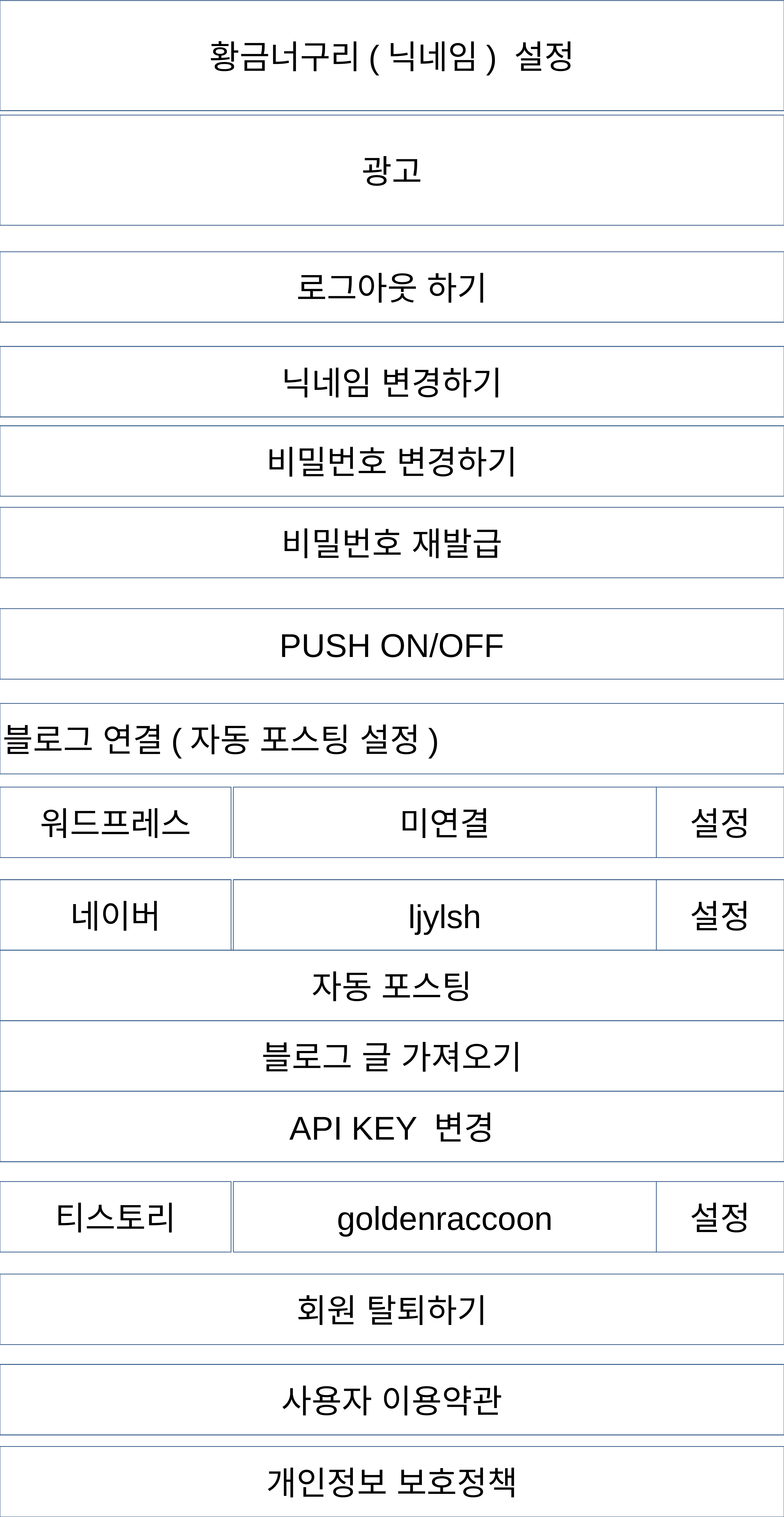

황금너구리(닉네임) 설정
광고
로그아웃 하기
닉네임 변경하기
비밀번호 변경하기
비밀번호 재발급
PUSH ON/OFF
블로그 연결(자동 포스팅 설정)
워드프레스
미연결
설정
네이버
ljylsh
설정
자동 포스팅
블로그 글 가져오기
API KEY 변경
티스토리
goldenraccoon
설정
회원 탈퇴하기
사용자 이용약관
개인정보 보호정책